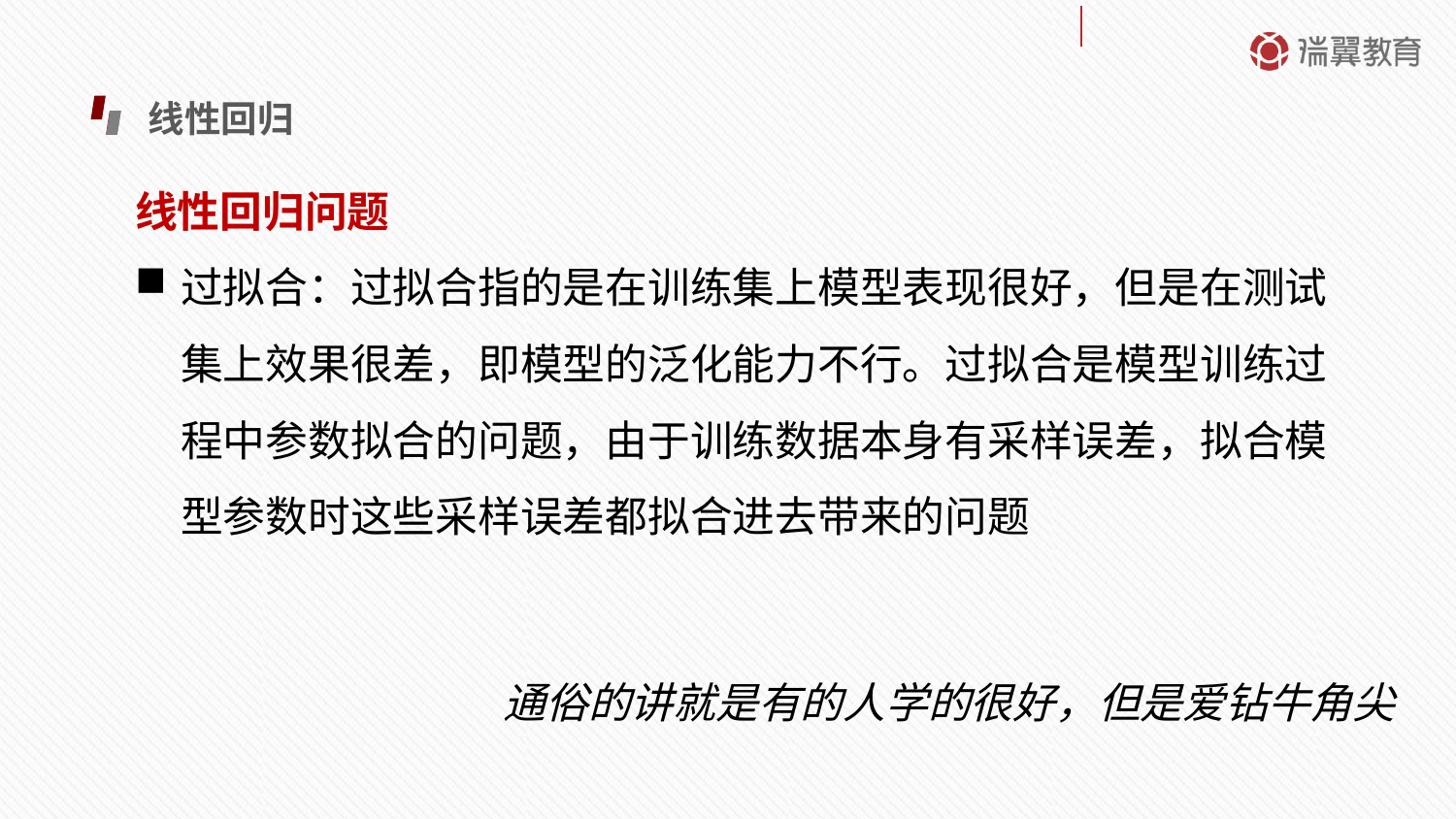

线性回归

线性回归问题
过拟合：过拟合指的是在训练集上模型表现很好，但是在测试集上效果很差，即模型的泛化能力不行。过拟合是模型训练过程中参数拟合的问题，由于训练数据本身有采样误差，拟合模型参数时这些采样误差都拟合进去带来的问题

通俗的讲就是有的人学的很好，但是爱钻牛角尖